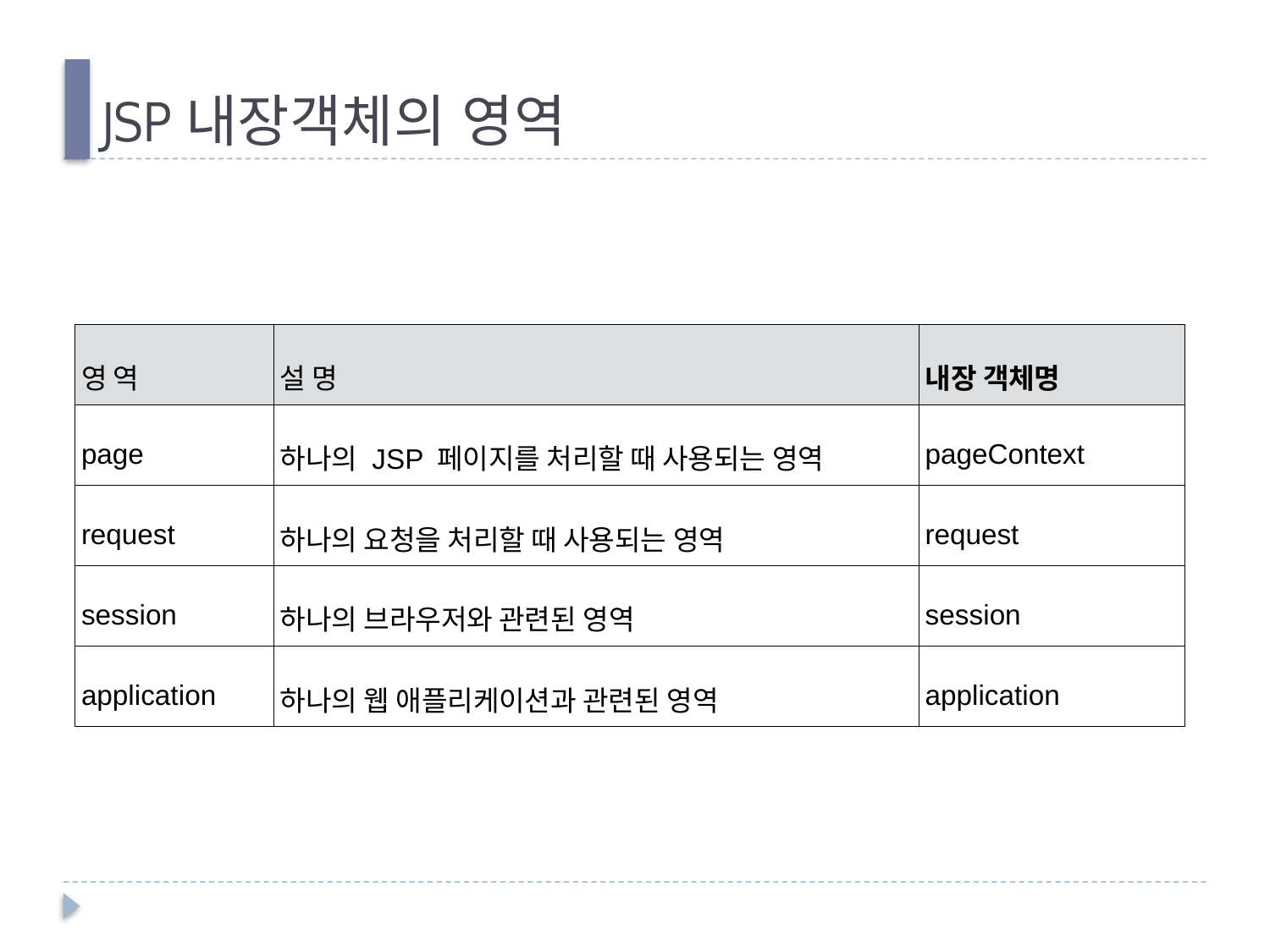

# JSP내장객체의 영역

| 영 역 | 설 명 | 내장 객체명 |
| --- | --- | --- |
| page | 하나의 JSP 페이지를 처리할 때 사용되는 영역 | pageContext |
| request | 하나의 요청을 처리할 때 사용되는 영역 | request |
| session | 하나의 브라우저와 관련된 영역 | session |
| application | 하나의 웹 애플리케이션과 관련된 영역 | application |